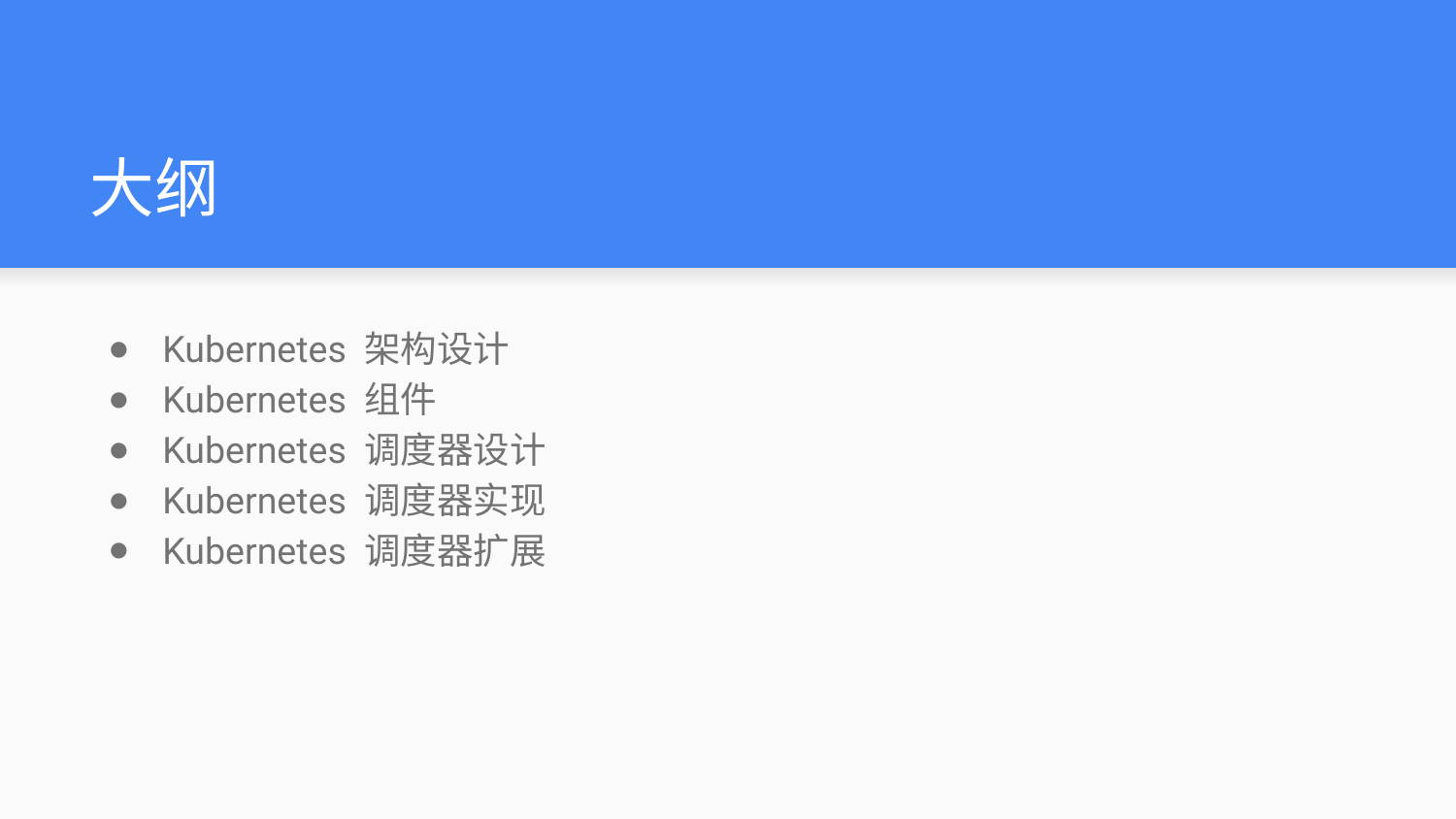

# 大纲
Kubernetes 架构设计
Kubernetes 组件
Kubernetes 调度器设计
Kubernetes 调度器实现
Kubernetes 调度器扩展